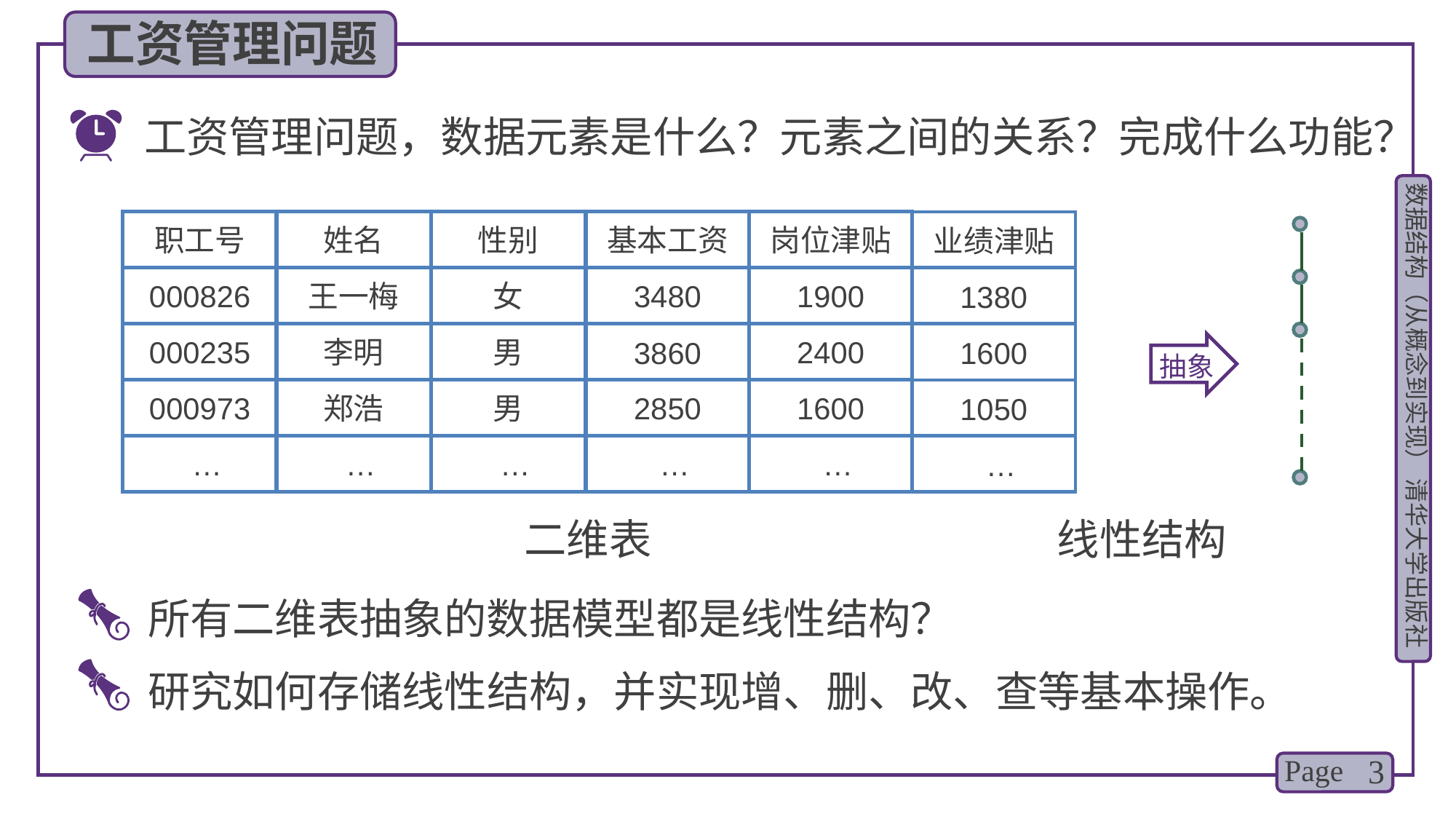

工资管理问题

工资管理问题，数据元素是什么？元素之间的关系？完成什么功能？

职工号
姓名
性别
岗位津贴
基本工资
业绩津贴
000826
王一梅
女
1900
3480
1380
000235
李明
男
2400
3860
1600
000973
郑浩
男
1600
2850
1050

…

…

…

…

…

…

抽象
二维表                                           线性结构
所有二维表抽象的数据模型都是线性结构？

研究如何存储线性结构，并实现增、删、改、查等基本操作。